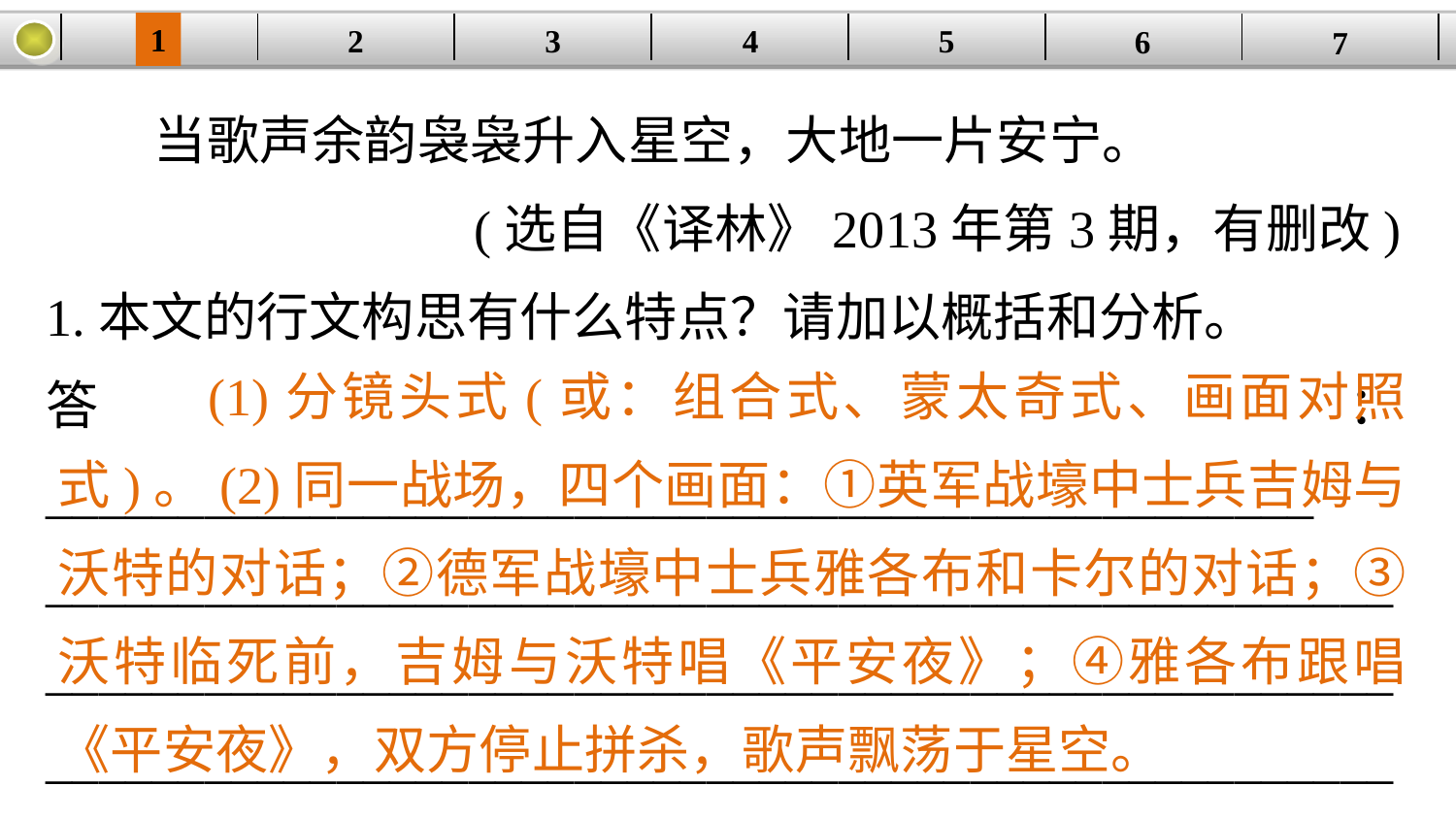

1
5
3
2
|  |  |  |  |  |  |  |
| --- | --- | --- | --- | --- | --- | --- |
4
6
7

        当歌声余韵袅袅升入星空，大地一片安宁。
   (选自《译林》2013年第3期，有删改)
1.本文的行文构思有什么特点？请加以概括和分析。
答：________________________________________________
_______________________________________________________________________________________________________________________________________________________________________________________________
    　(1)分镜头式(或：组合式、蒙太奇式、画面对照式)。(2)同一战场，四个画面：①英军战壕中士兵吉姆与沃特的对话；②德军战壕中士兵雅各布和卡尔的对话；③沃特临死前，吉姆与沃特唱《平安夜》；④雅各布跟唱《平安夜》，双方停止拼杀，歌声飘荡于星空。